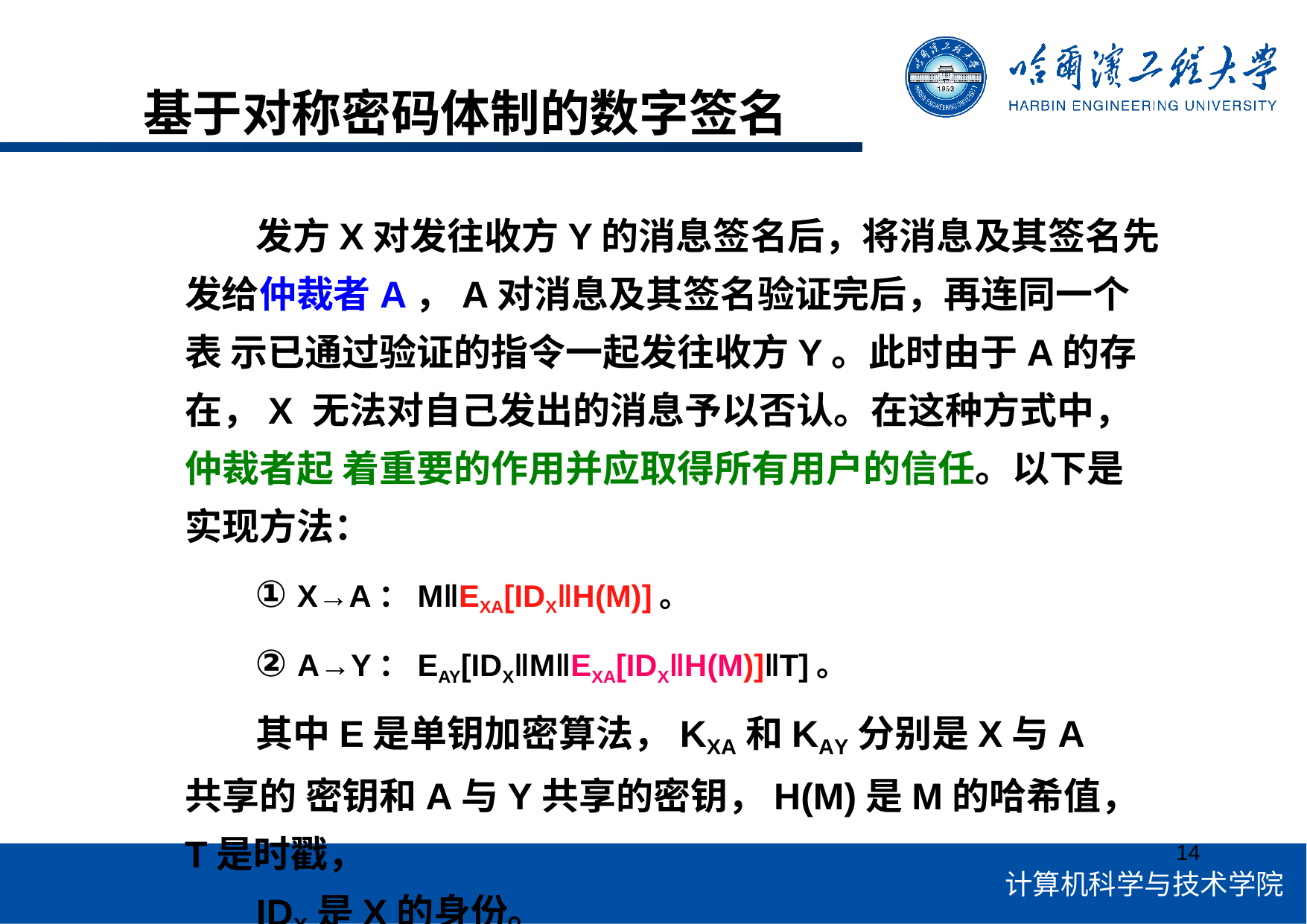

# 基于对称密码体制的数字签名
发方X对发往收方Y的消息签名后，将消息及其签名先 发给仲裁者A，A对消息及其签名验证完后，再连同一个表 示已通过验证的指令一起发往收方Y。此时由于A的存在，X 无法对自己发出的消息予以否认。在这种方式中，仲裁者起 着重要的作用并应取得所有用户的信任。以下是实现方法：
① X→A：M‖EXA[IDX‖H(M)]。
② A→Y：EAY[IDX‖M‖EXA[IDX‖H(M)]‖T]。
其中E是单钥加密算法，KXA和KAY分别是X与A共享的 密钥和A与Y共享的密钥，H(M)是M的哈希值，T是时戳，
IDX是X的身份。
14